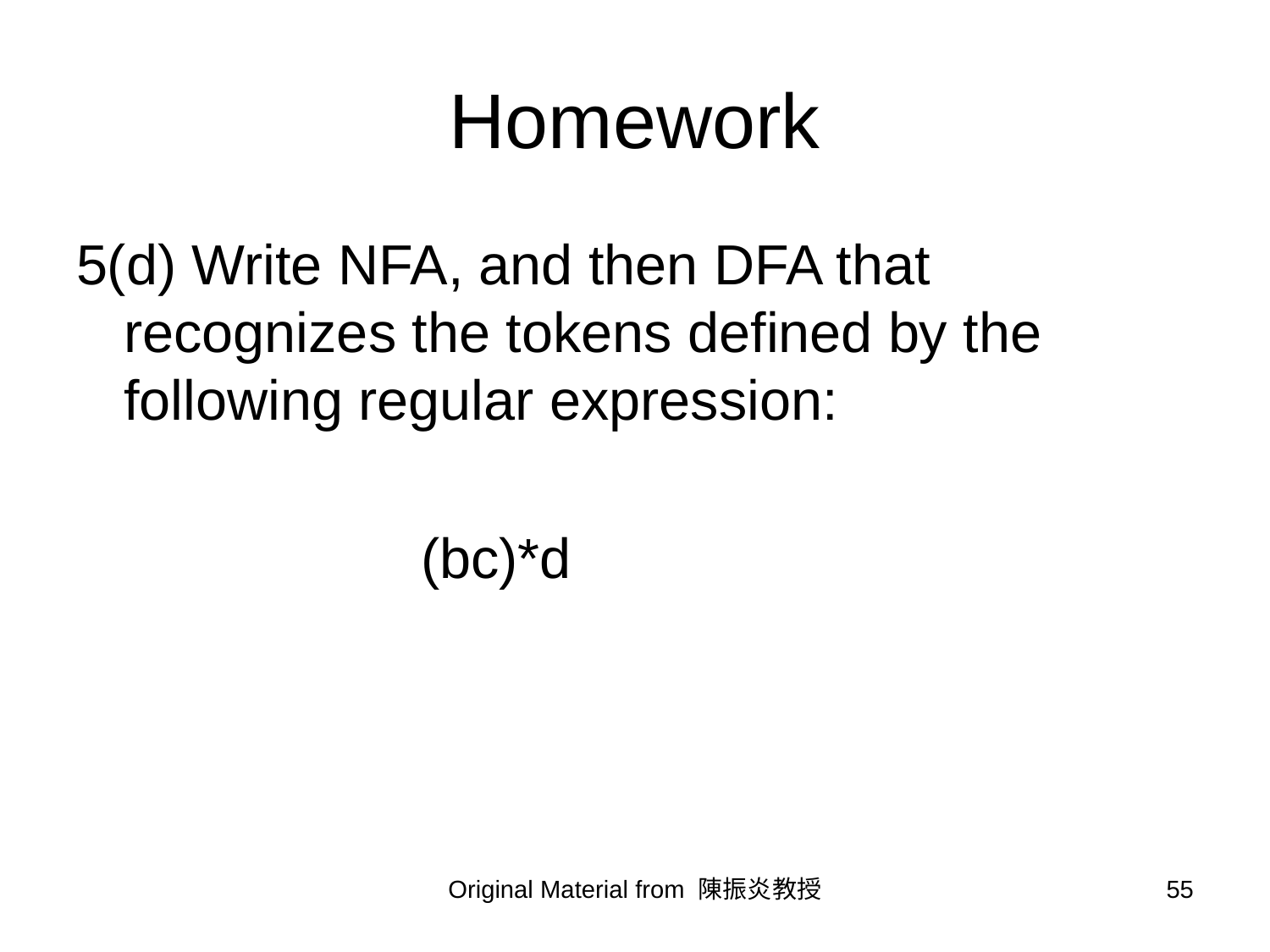

# Homework
5(d) Write NFA, and then DFA that recognizes the tokens defined by the following regular expression:

                      (bc)*d

Original Material from 陳振炎教授
55